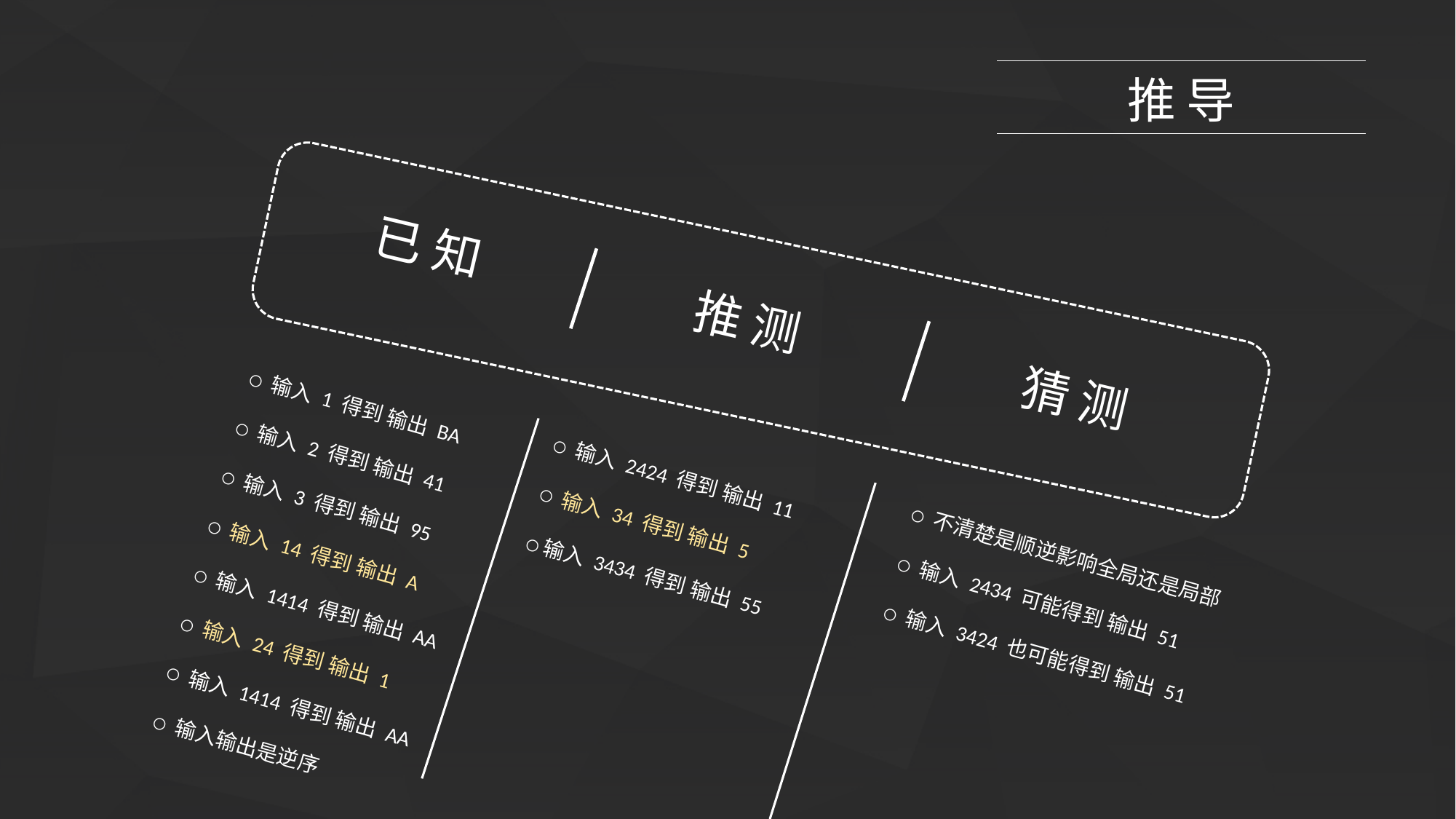

推 导
已 知

推 测
猜 测
⚪ 输入 1 得到 输出 BA

⚪ 输入 2 得到 输出 41

⚪ 输入 3 得到 输出 95

⚪ 输入 14 得到 输出 A

⚪ 输入 1414 得到 输出 AA

⚪ 输入 24 得到 输出 1

⚪ 输入 1414 得到 输出 AA

⚪ 输入输出是逆序
⚪ 输入 2424 得到 输出 11

⚪ 输入 34 得到 输出 5

⚪输入 3434 得到 输出 55
⚪ 不清楚是顺逆影响全局还是局部

⚪ 输入 2434 可能得到 输出 51

⚪ 输入 3424 也可能得到 输出 51